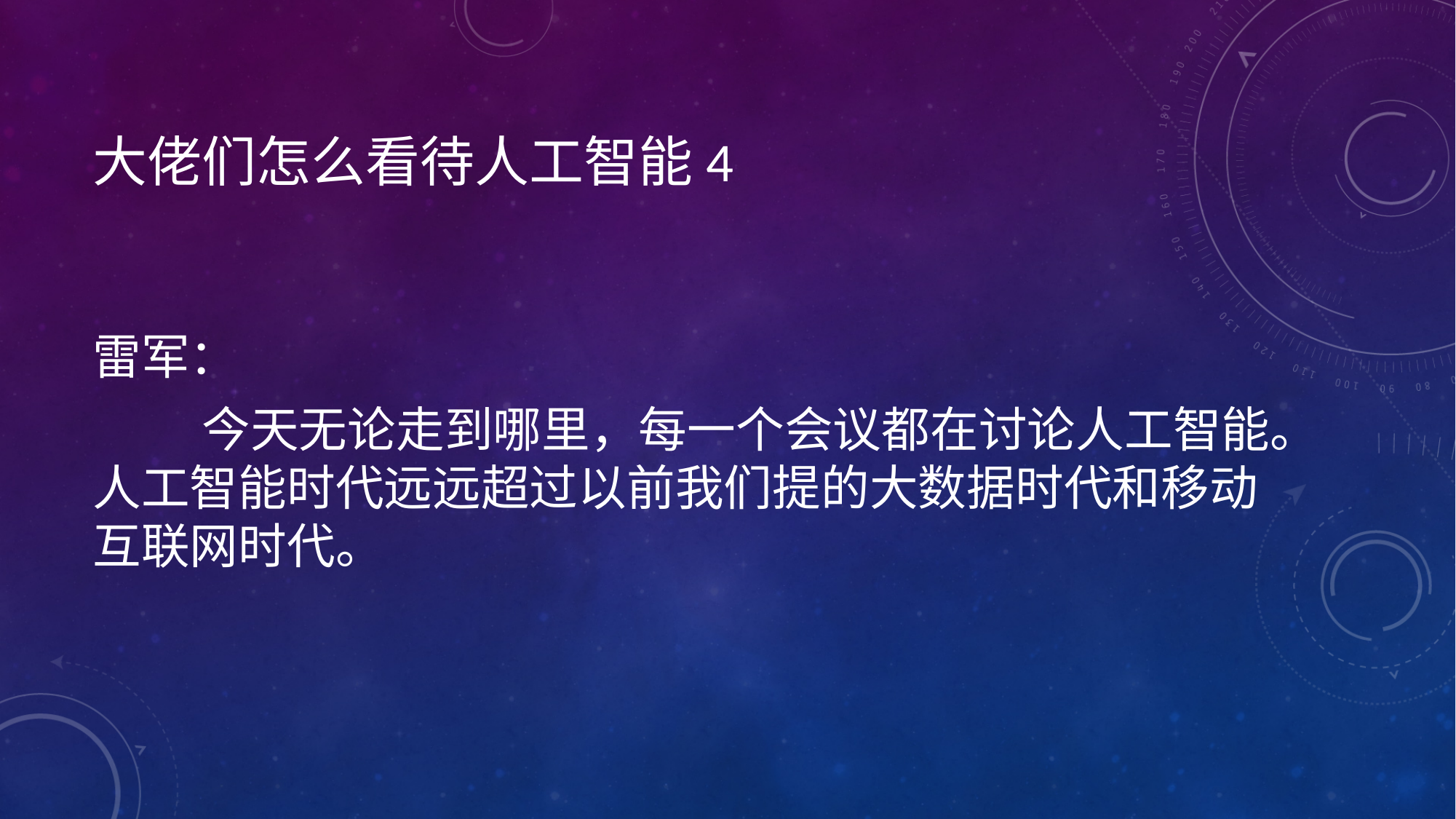

# 大佬们怎么看待人工智能4
雷军：
	今天无论走到哪里，每一个会议都在讨论人工智能。人工智能时代远远超过以前我们提的大数据时代和移动互联网时代。